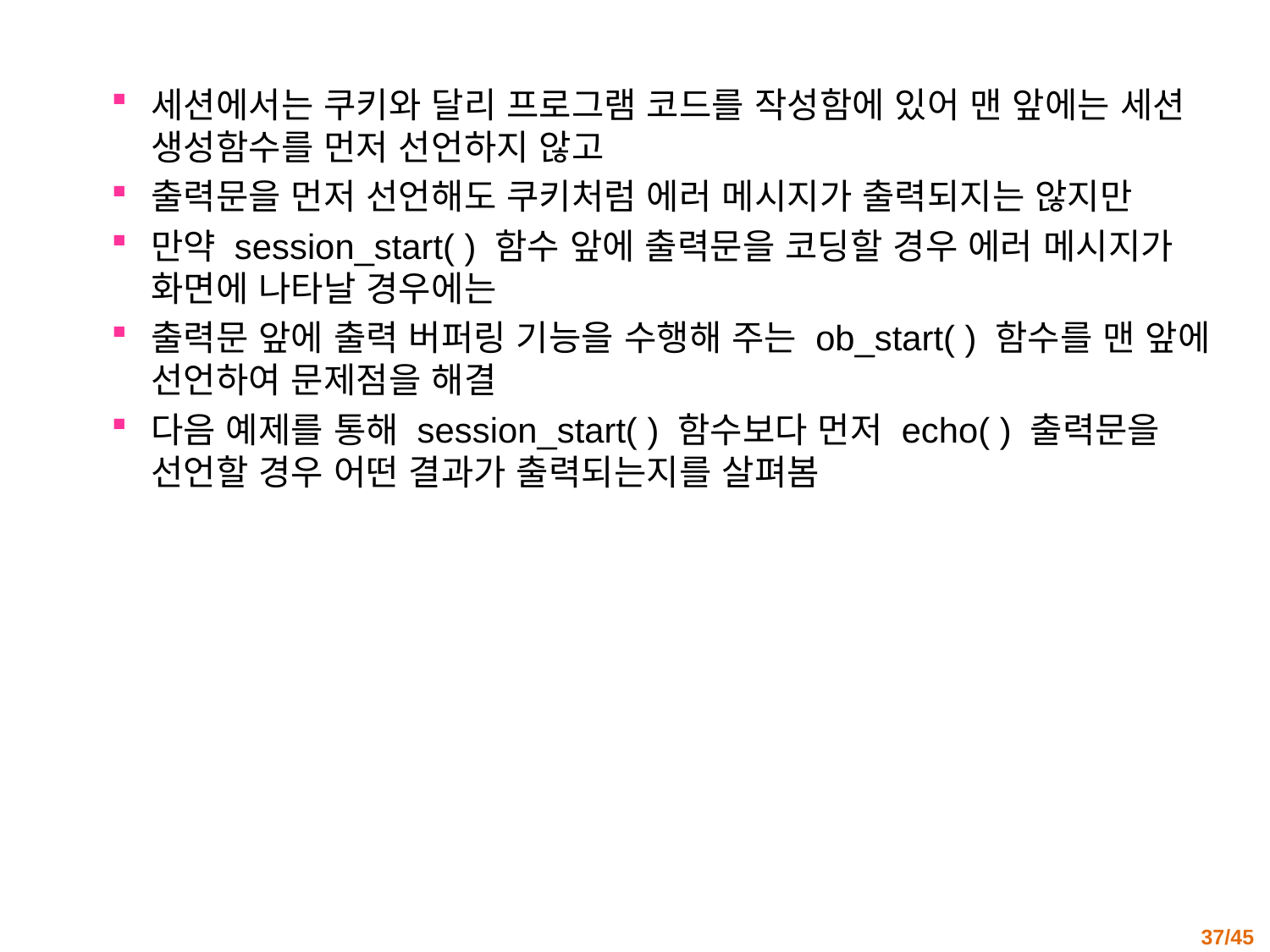

세션에서는 쿠키와 달리 프로그램 코드를 작성함에 있어 맨 앞에는 세션 생성함수를 먼저 선언하지 않고
출력문을 먼저 선언해도 쿠키처럼 에러 메시지가 출력되지는 않지만
만약 session_start( ) 함수 앞에 출력문을 코딩할 경우 에러 메시지가 화면에 나타날 경우에는
출력문 앞에 출력 버퍼링 기능을 수행해 주는 ob_start( ) 함수를 맨 앞에 선언하여 문제점을 해결
다음 예제를 통해 session_start( ) 함수보다 먼저 echo( ) 출력문을 선언할 경우 어떤 결과가 출력되는지를 살펴봄